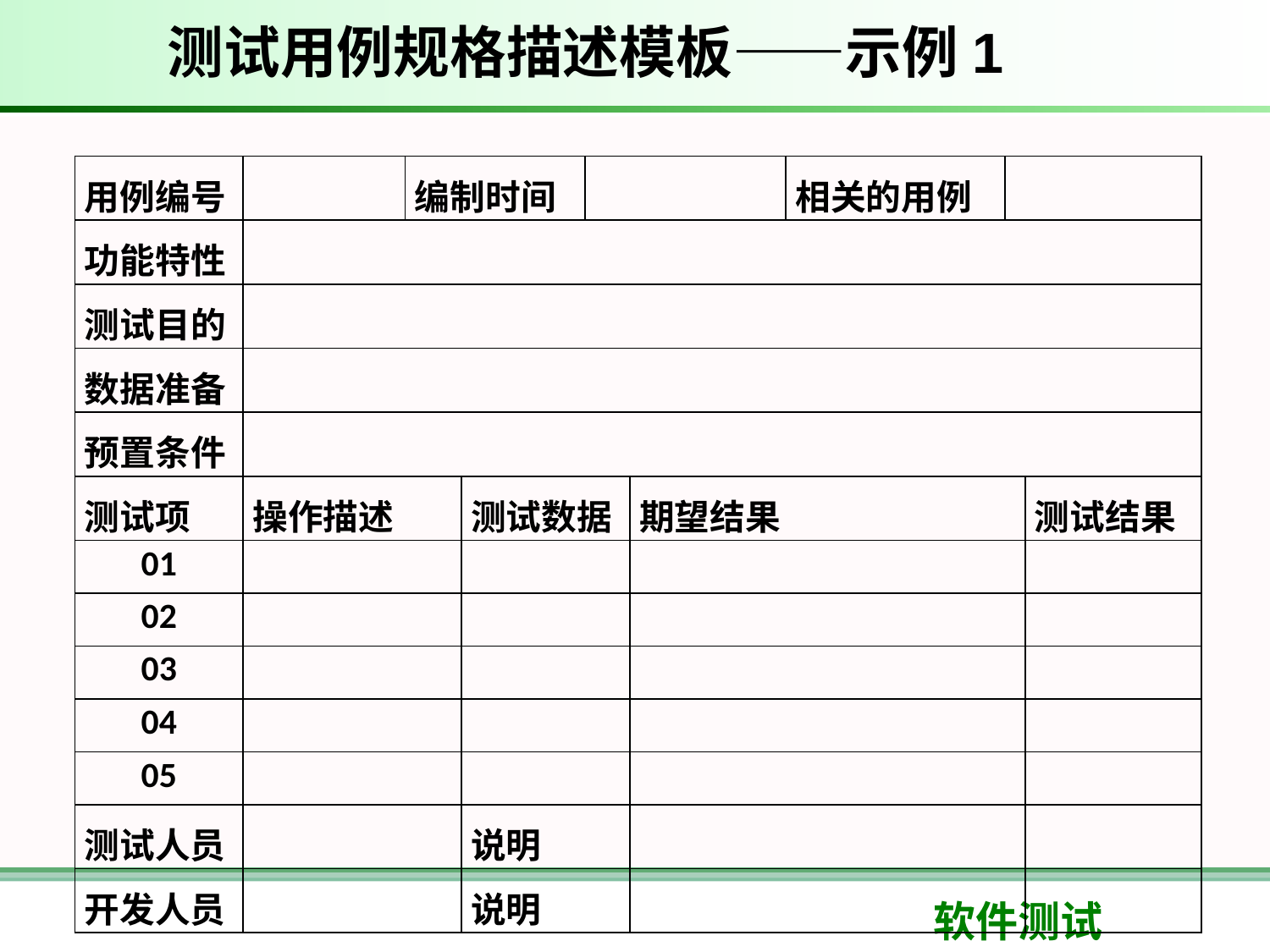

测试用例规格描述模板——示例1
| 用例编号 |  | 编制时间 |  |  |  | 相关的用例 |  |  |
| --- | --- | --- | --- | --- | --- | --- | --- | --- |
| 功能特性 |  |  |  |  |  |  |  |  |
| 测试目的 |  |  |  |  |  |  |  |  |
| 数据准备 |  |  |  |  |  |  |  |  |
| 预置条件 |  |  |  |  |  |  |  |  |
| 测试项 | 操作描述 |  | 测试数据 |  | 期望结果 |  |  | 测试结果 |
| 01 |  |  |  |  |  |  |  |  |
| 02 |  |  |  |  |  |  |  |  |
| 03 |  |  |  |  |  |  |  |  |
| 04 |  |  |  |  |  |  |  |  |
| 05 |  |  |  |  |  |  |  |  |
| 测试人员 |  |  | 说明 |  |  |  |  |  |
| 开发人员 |  |  | 说明 |  |  |  |  |  |